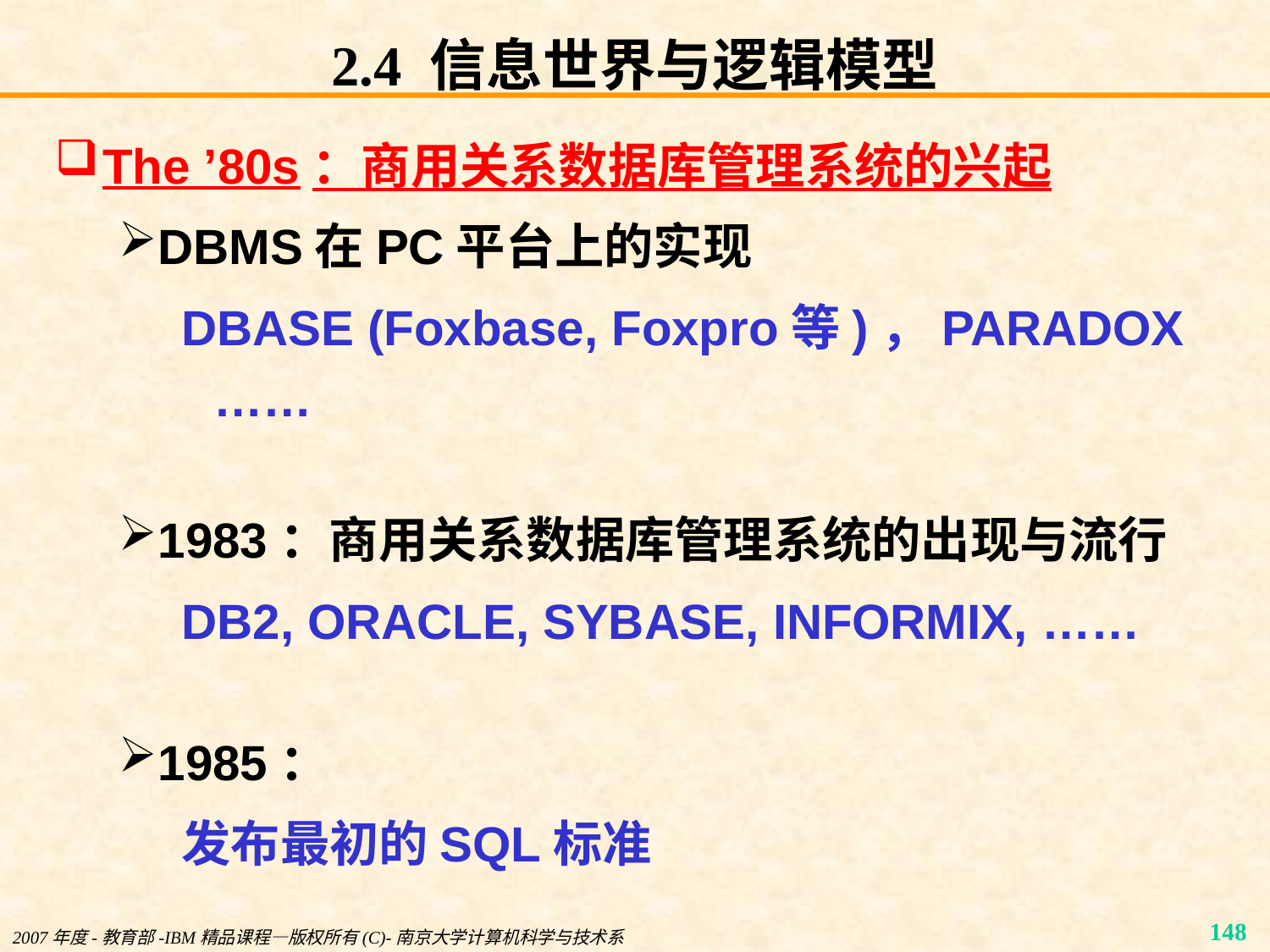

# 2.4 信息世界与逻辑模型
The ’80s：商用关系数据库管理系统的兴起
DBMS在PC平台上的实现
DBASE (Foxbase, Foxpro等)，PARADOX ……

1983：商用关系数据库管理系统的出现与流行
DB2, ORACLE, SYBASE, INFORMIX, ……

1985：
发布最初的SQL标准
148
2007年度-教育部-IBM精品课程—版权所有(C)-南京大学计算机科学与技术系